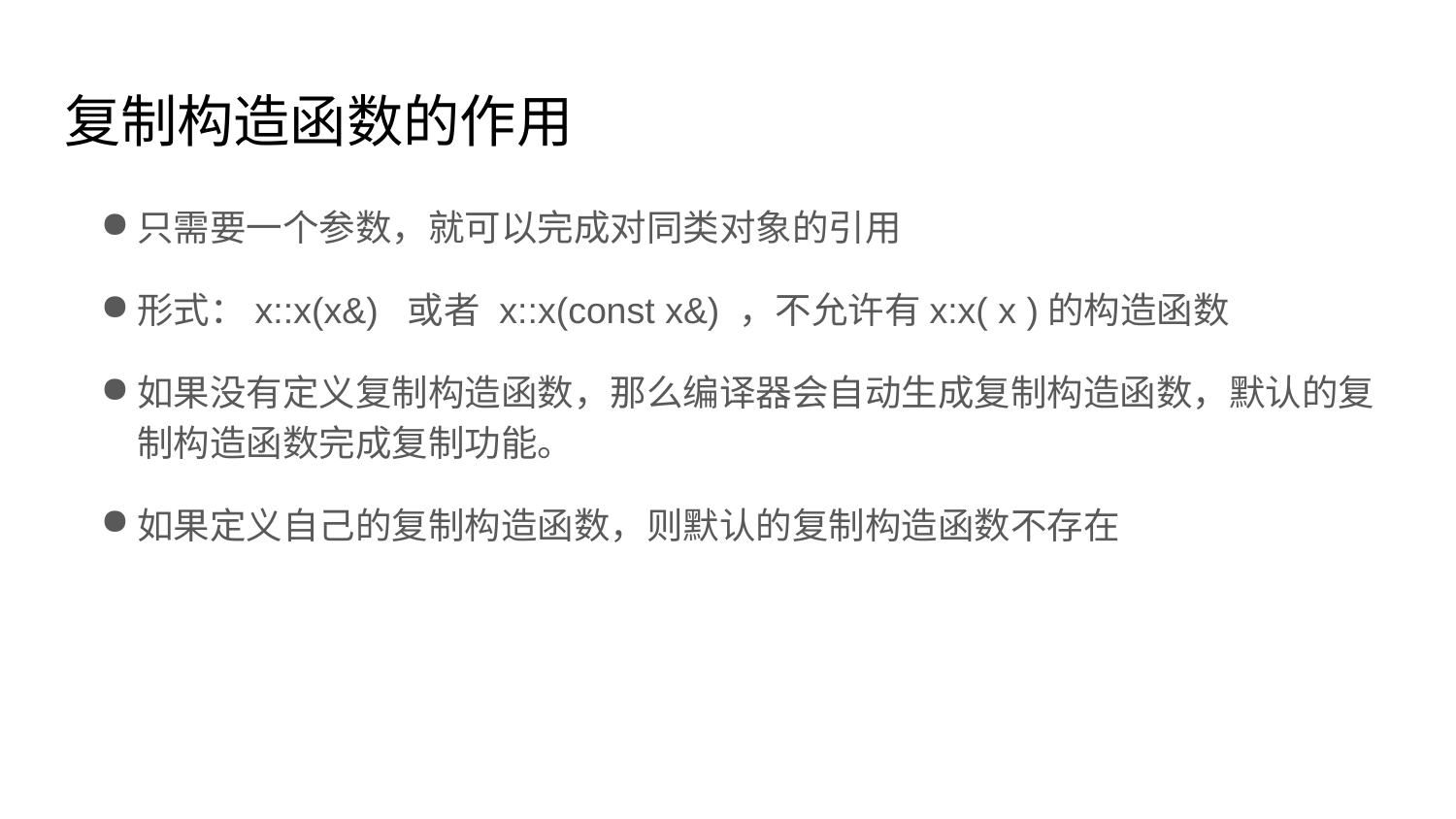

# 复制构造函数的作用
只需要一个参数，就可以完成对同类对象的引用
形式：x::x(x&)  或者 x::x(const x&) ，不允许有x:x( x )的构造函数
如果没有定义复制构造函数，那么编译器会自动生成复制构造函数，默认的复制构造函数完成复制功能。
如果定义自己的复制构造函数，则默认的复制构造函数不存在